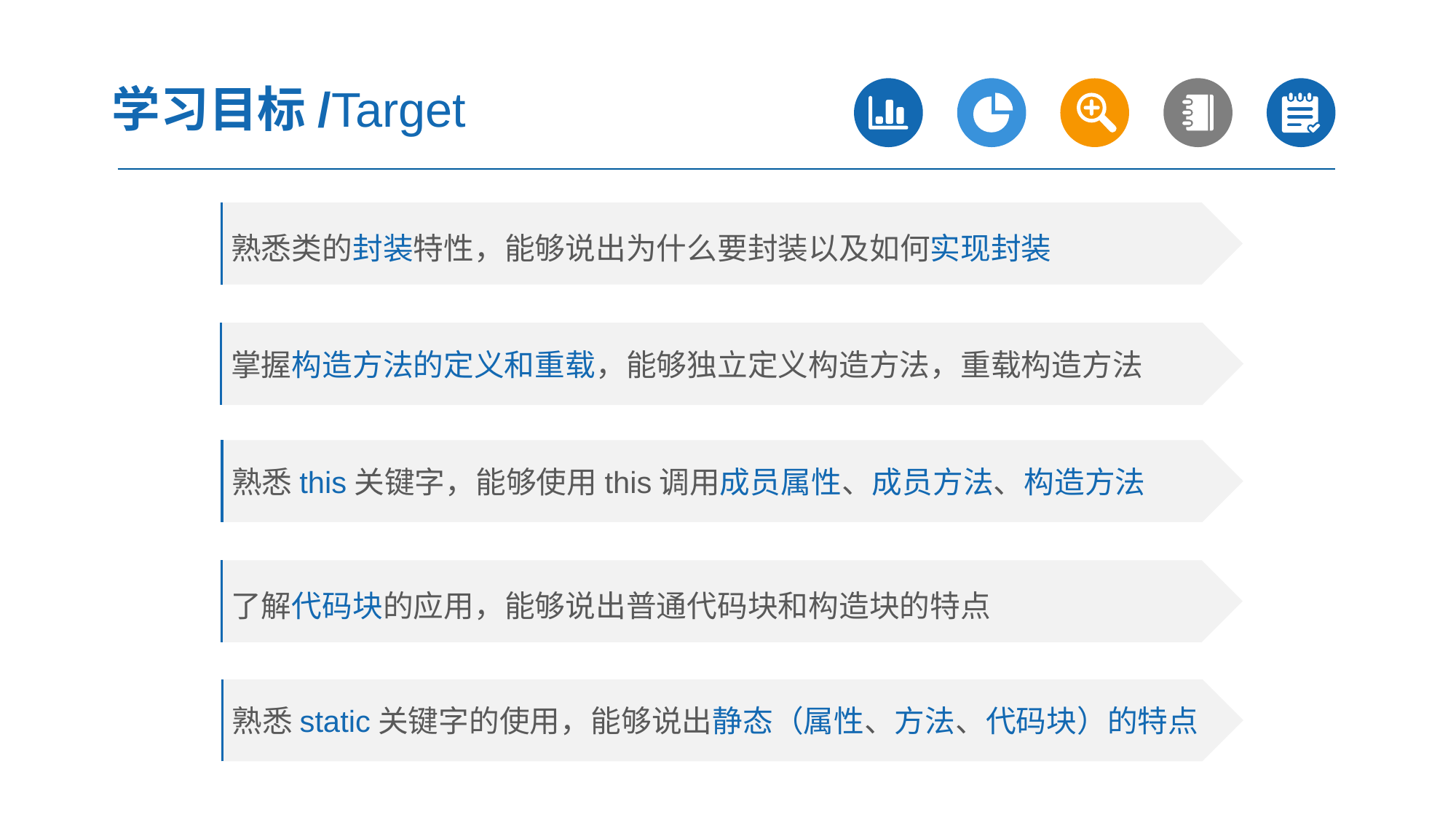

学习目标/Target
熟悉类的封装特性，能够说出为什么要封装以及如何实现封装

掌握构造方法的定义和重载，能够独立定义构造方法，重载构造方法

熟悉this关键字，能够使用this调用成员属性、成员方法、构造方法

了解代码块的应用，能够说出普通代码块和构造块的特点

熟悉static关键字的使用，能够说出静态（属性、方法、代码块）的特点